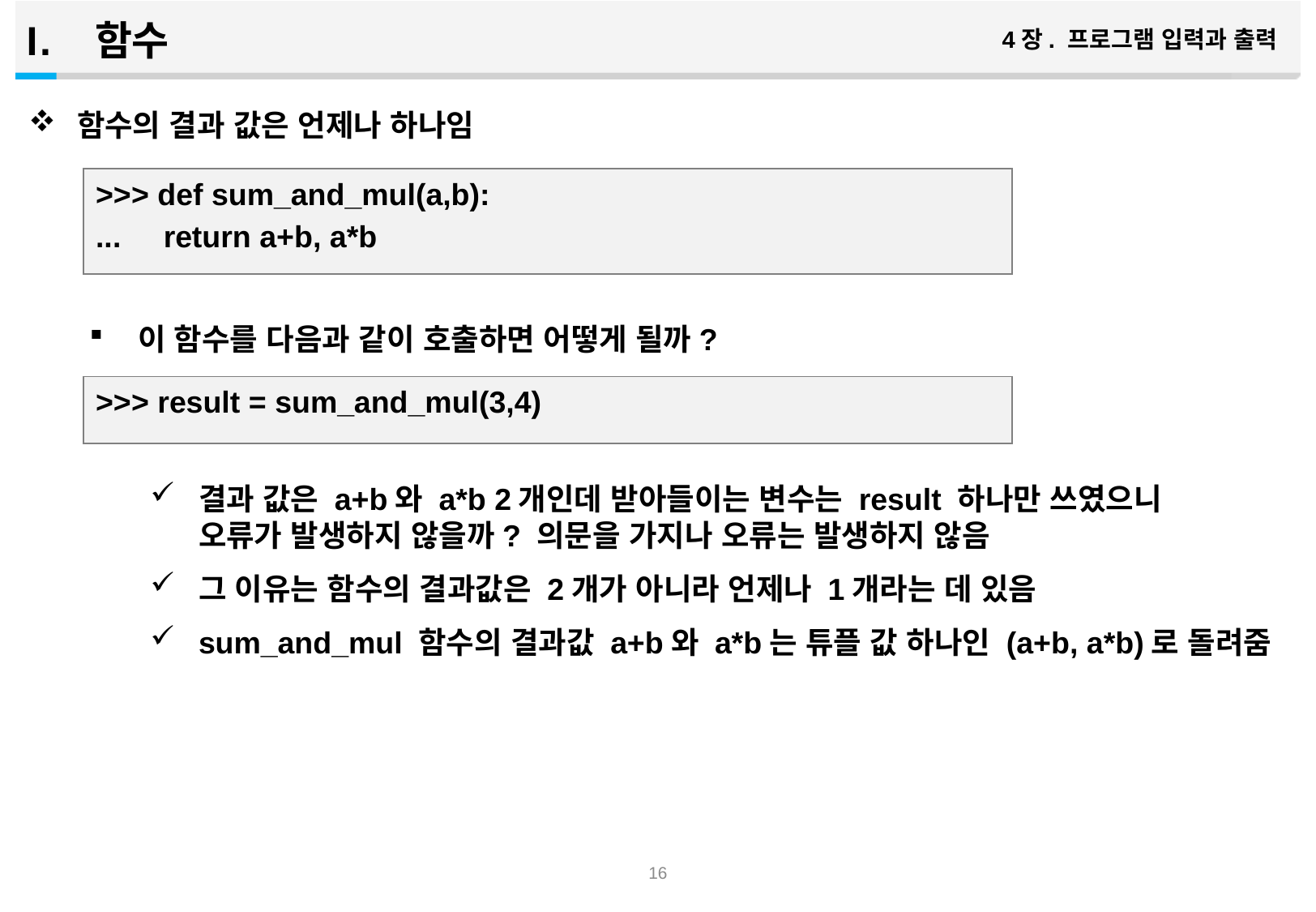

함수
4장. 프로그램 입력과 출력
함수의 결과 값은 언제나 하나임

이 함수를 다음과 같이 호출하면 어떻게 될까?

결과 값은 a+b와 a*b 2개인데 받아들이는 변수는 result 하나만 쓰였으니       오류가 발생하지 않을까? 의문을 가지나 오류는 발생하지 않음
그 이유는 함수의 결과값은 2개가 아니라 언제나 1개라는 데 있음
sum_and_mul 함수의 결과값 a+b와 a*b는 튜플 값 하나인 (a+b, a*b)로 돌려줌

>>> def sum_and_mul(a,b):
...     return a+b, a*b

>>> result = sum_and_mul(3,4)
16